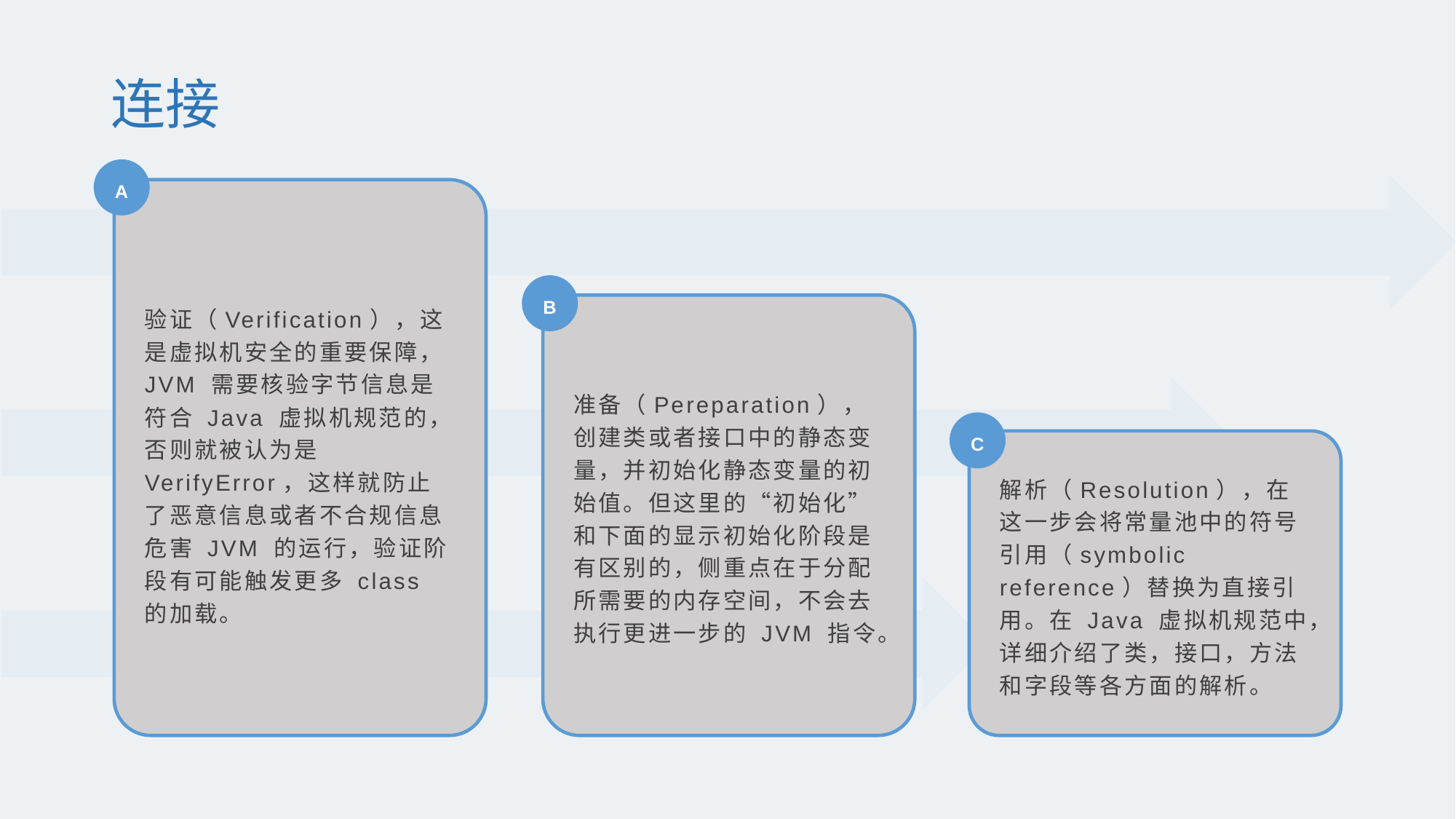

# 连接
A

验证（Verification），这是虚拟机安全的重要保障，JVM 需要核验字节信息是符合 Java 虚拟机规范的，否则就被认为是 VerifyError，这样就防止了恶意信息或者不合规信息危害 JVM 的运行，验证阶段有可能触发更多 class 的加载。
B

准备（Pereparation），创建类或者接口中的静态变量，并初始化静态变量的初始值。但这里的“初始化”和下面的显示初始化阶段是有区别的，侧重点在于分配所需要的内存空间，不会去执行更进一步的 JVM 指令。

C

解析（Resolution），在这一步会将常量池中的符号引用（symbolic reference）替换为直接引用。在 Java 虚拟机规范中，详细介绍了类，接口，方法和字段等各方面的解析。